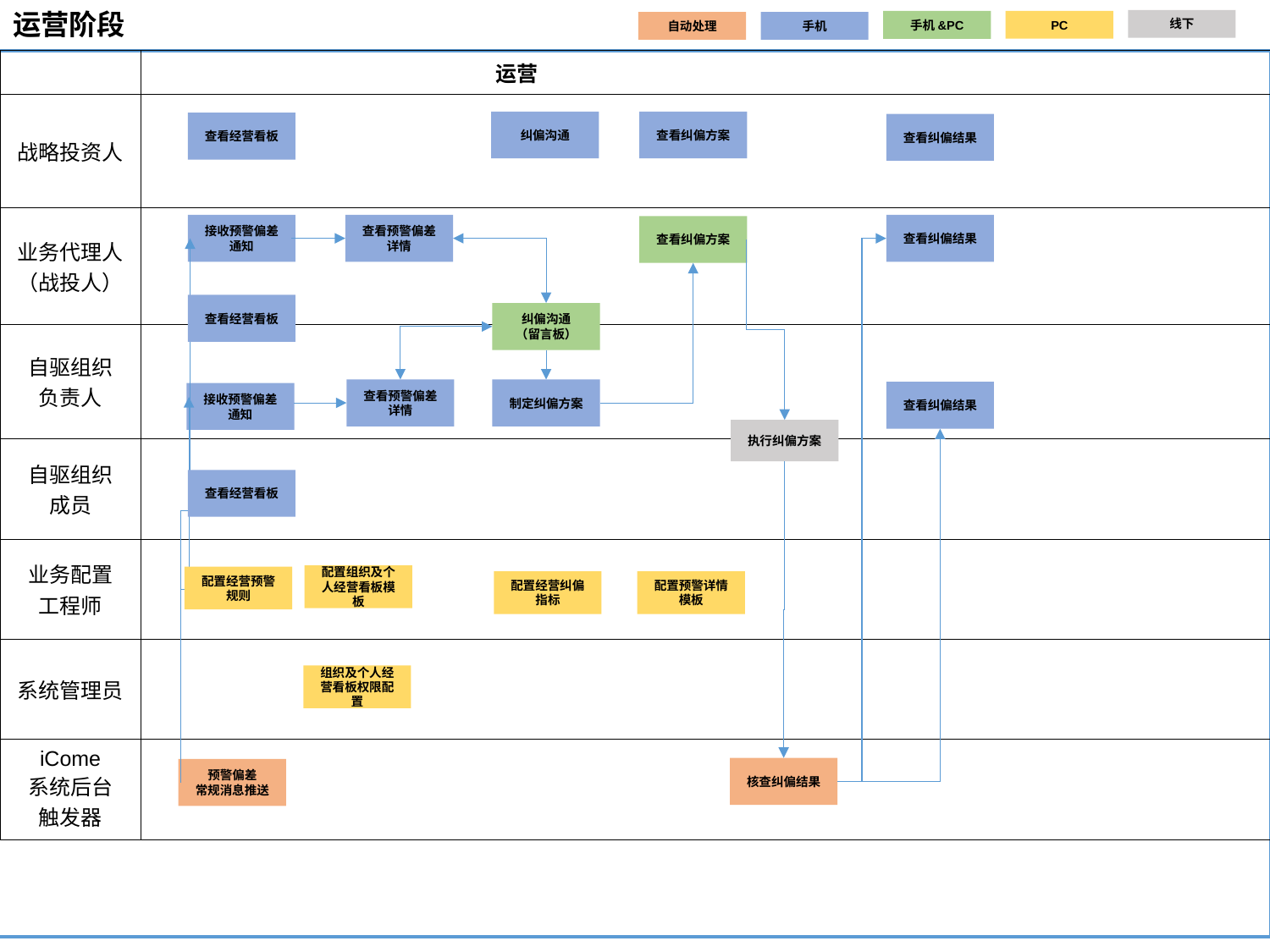

# 运营阶段
线下
PC
手机&PC
自动处理
手机
|  | 运营 |
| --- | --- |
| 战略投资人 |  |
| 业务代理人 （战投人） |  |
| 自驱组织 负责人 |  |
| 自驱组织 成员 |  |
| 业务配置 工程师 |  |
| 系统管理员 |  |
| iCome 系统后台 触发器 |  |
|  |
| --- |
纠偏沟通
查看纠偏方案
查看经营看板
查看纠偏结果
接收预警偏差通知
查看预警偏差详情
查看纠偏结果
查看纠偏方案
查看经营看板
纠偏沟通
（留言板）
查看预警偏差详情
制定纠偏方案
查看纠偏结果
接收预警偏差通知
执行纠偏方案
查看经营看板
配置组织及个人经营看板模板
配置经营预警规则
配置预警详情模板
配置经营纠偏指标
组织及个人经营看板权限配置
核查纠偏结果
预警偏差
常规消息推送